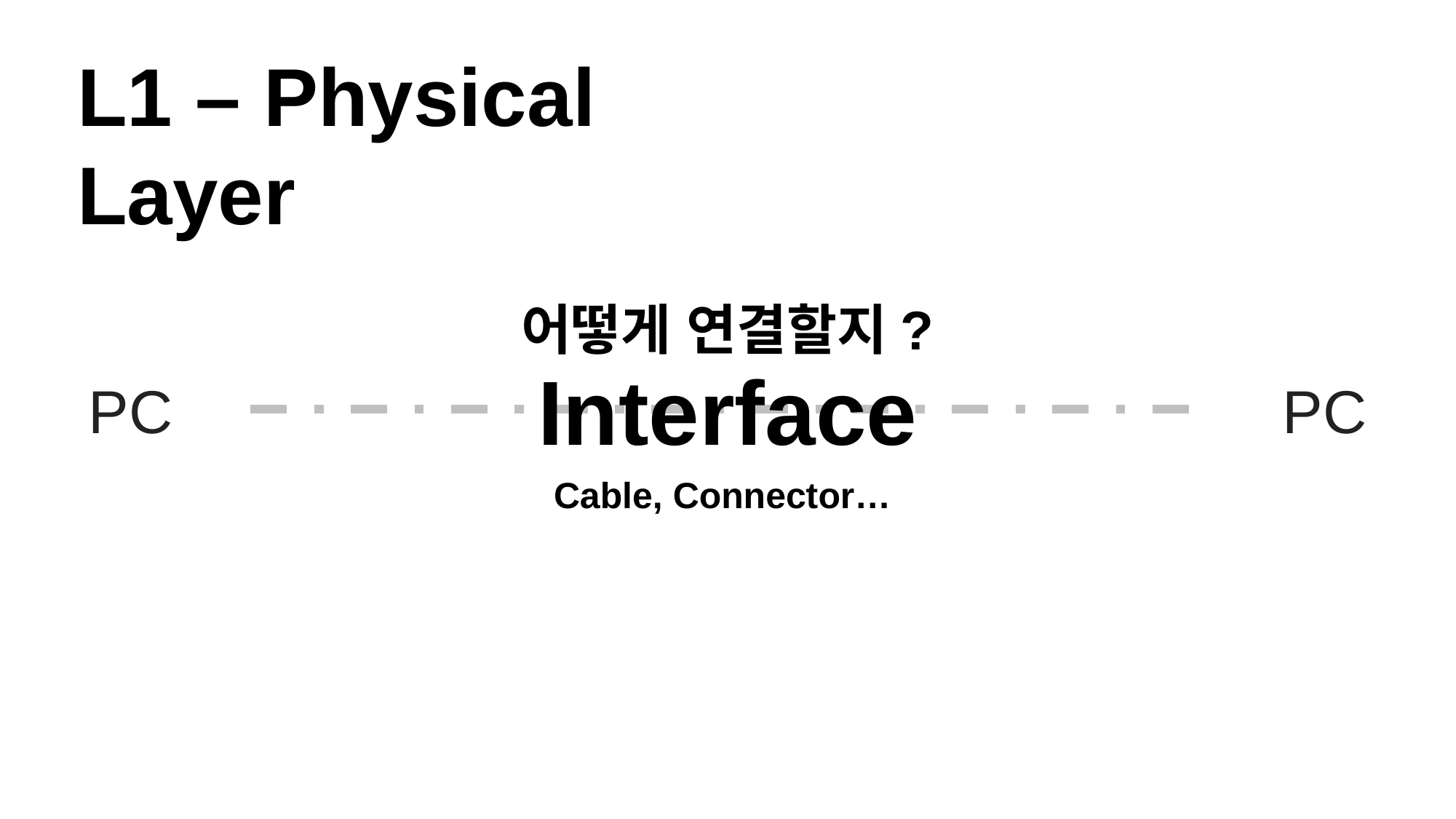

L1 – Physical Layer
어떻게 연결할지?
Interface
PC
PC
Cable, Connector…